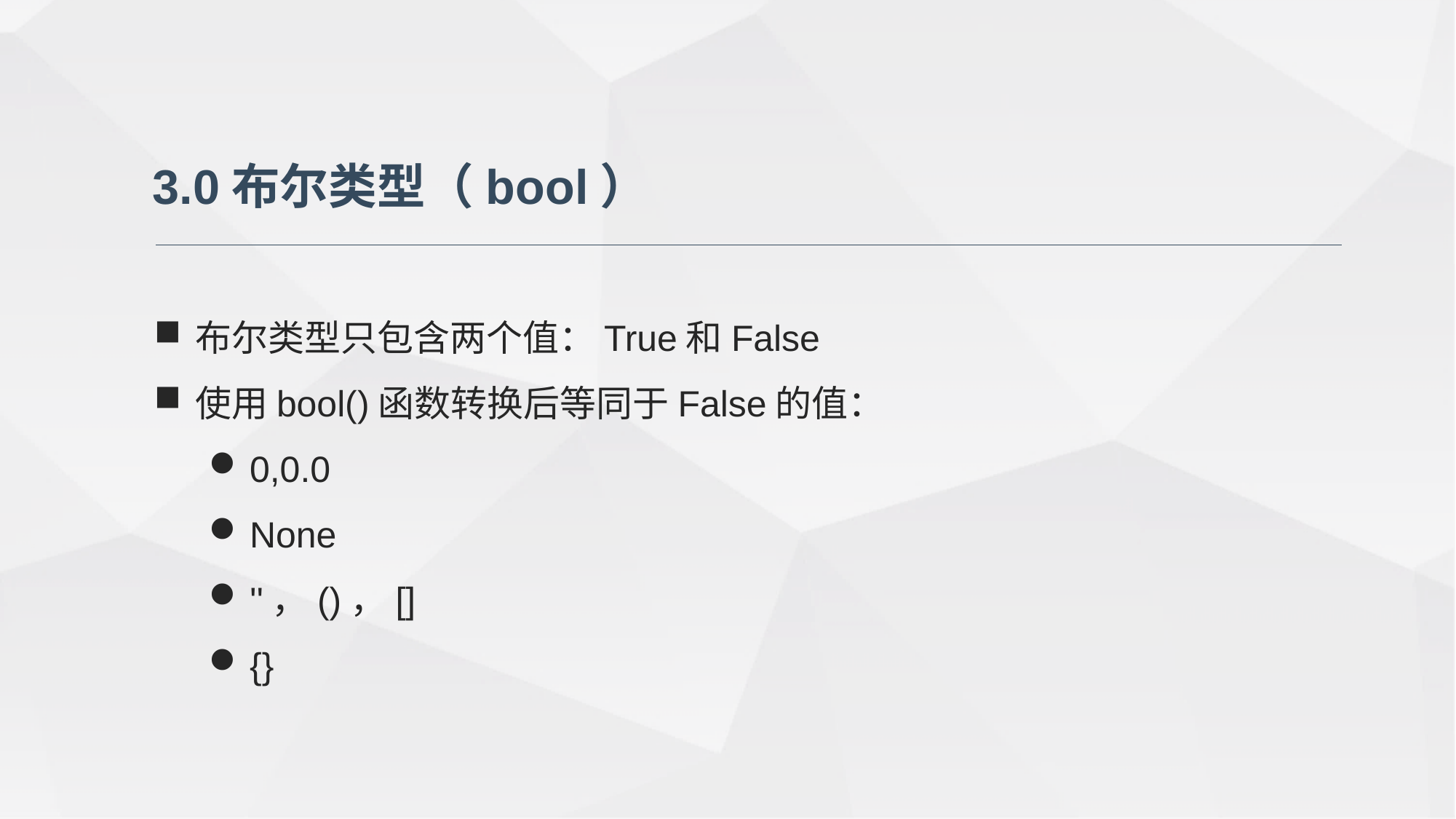

3.0布尔类型（bool）
布尔类型只包含两个值：True和False
使用bool()函数转换后等同于False的值：
0,0.0
None
''，()，[]
{}